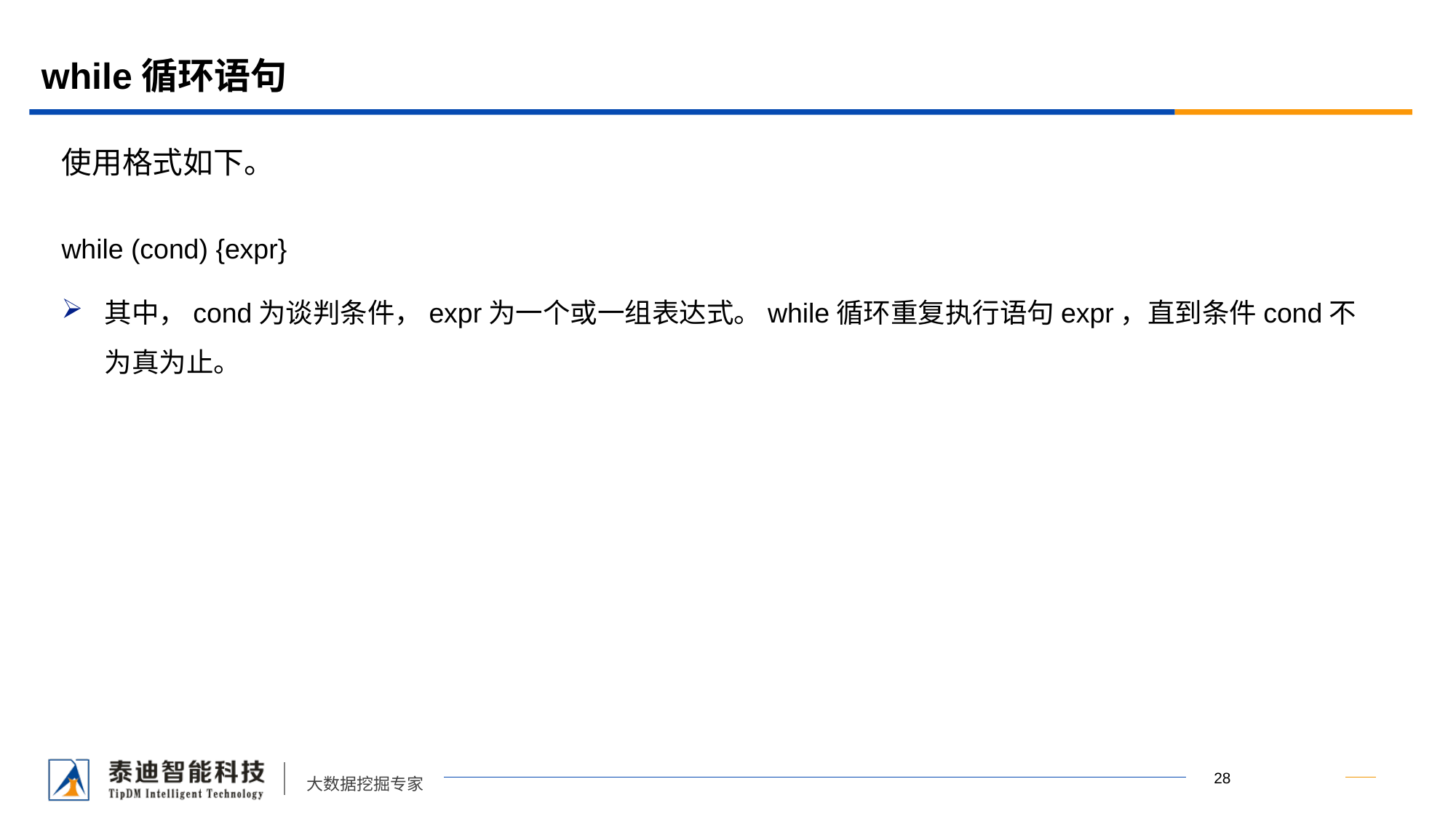

# while循环语句
使用格式如下。
while (cond) {expr}
其中，cond为谈判条件，expr为一个或一组表达式。while循环重复执行语句expr，直到条件cond不为真为止。